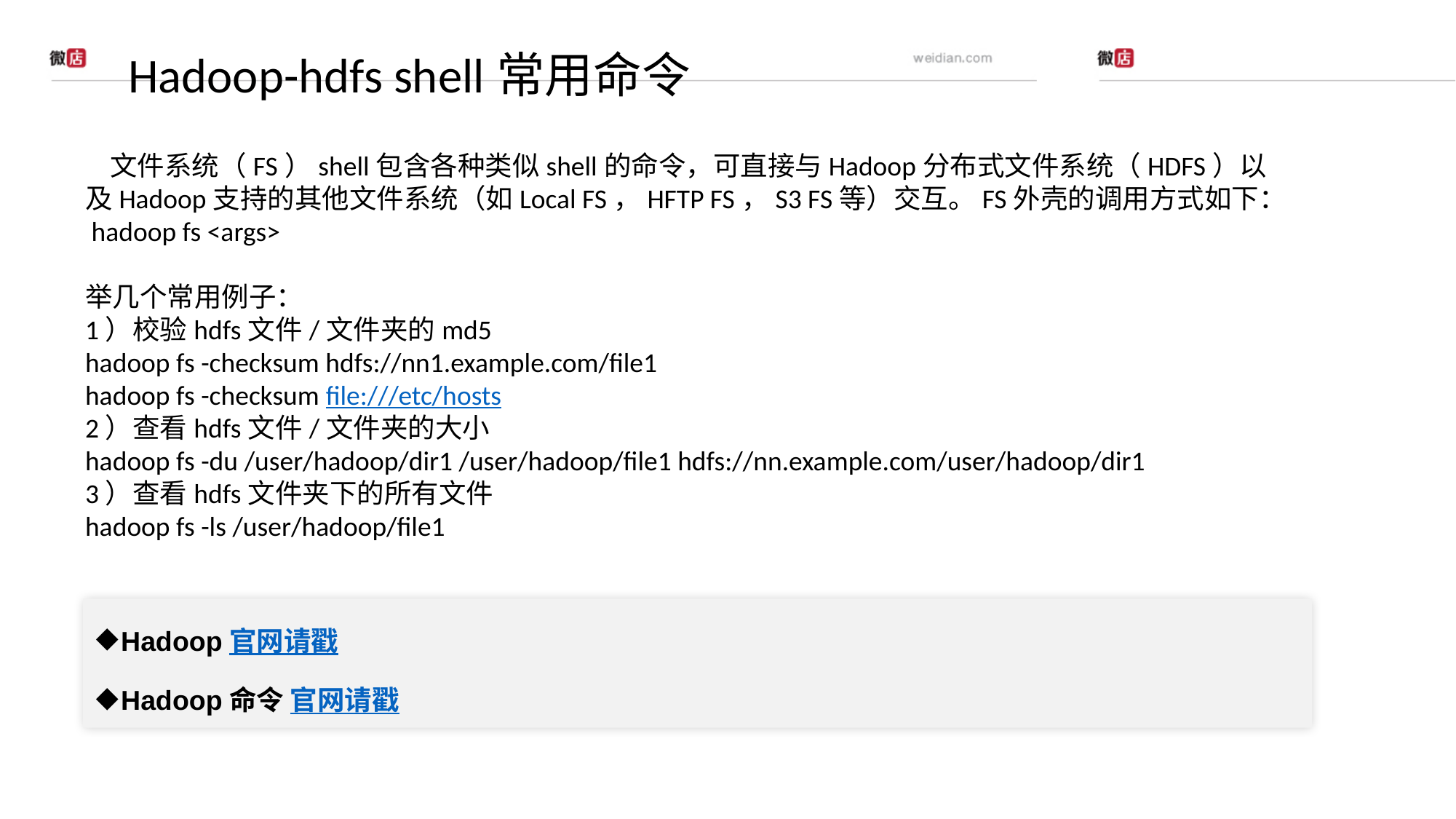

# Hadoop-hdfs shell常用命令
   文件系统（FS）shell包含各种类似shell的命令，可直接与Hadoop分布式文件系统（HDFS）以及Hadoop支持的其他文件系统（如Local FS，HFTP FS，S3 FS等）交互。FS外壳的调用方式如下：
 hadoop fs <args>

举几个常用例子：
1）校验hdfs文件/文件夹的md5
hadoop fs -checksum hdfs://nn1.example.com/file1
hadoop fs -checksum file:///etc/hosts
2）查看hdfs文件/文件夹的大小
hadoop fs -du /user/hadoop/dir1 /user/hadoop/file1 hdfs://nn.example.com/user/hadoop/dir1
3）查看hdfs文件夹下的所有文件
hadoop fs -ls /user/hadoop/file1

Hadoop官网请戳
Hadoop命令 官网请戳